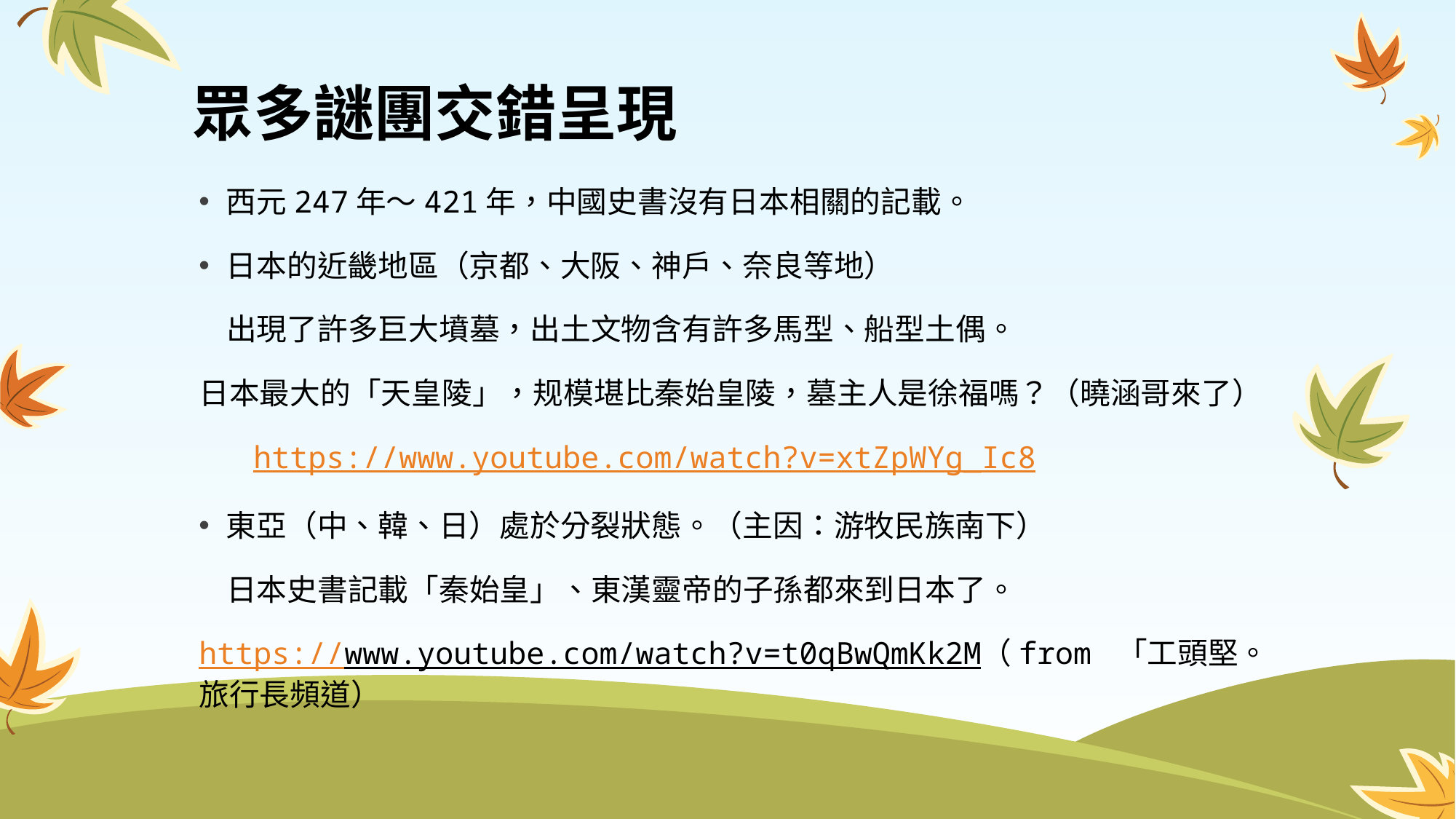

# 眾多謎團交錯呈現
西元247年～421年，中國史書沒有日本相關的記載。
日本的近畿地區（京都、大阪、神戶、奈良等地）
   出現了許多巨大墳墓，出土文物含有許多馬型、船型土偶。
日本最大的「天皇陵」，规模堪比秦始皇陵，墓主人是徐福嗎？（曉涵哥來了）
   https://www.youtube.com/watch?v=xtZpWYg_Ic8
東亞（中、韓、日）處於分裂狀態。（主因：游牧民族南下）
   日本史書記載「秦始皇」、東漢靈帝的子孫都來到日本了。
https://www.youtube.com/watch?v=t0qBwQmKk2M（from 「工頭堅。旅行長頻道）